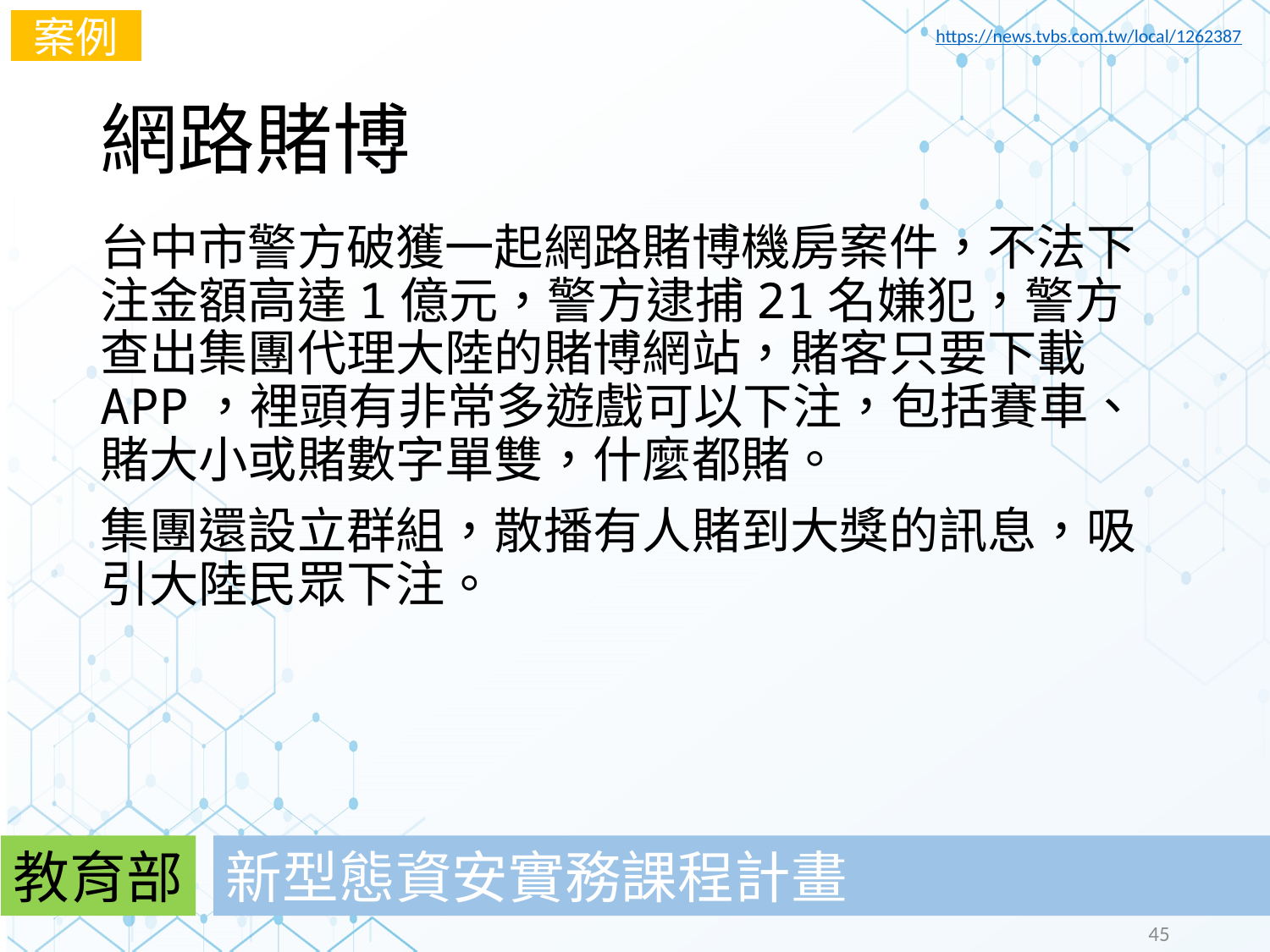

案例
https://news.tvbs.com.tw/local/1262387
# 網路賭博
台中市警方破獲一起網路賭博機房案件，不法下注金額高達1億元，警方逮捕21名嫌犯，警方查出集團代理大陸的賭博網站，賭客只要下載APP，裡頭有非常多遊戲可以下注，包括賽車、賭大小或賭數字單雙，什麼都賭。
集團還設立群組，散播有人賭到大獎的訊息，吸引大陸民眾下注。
教育部
新型態資安實務課程計畫
45